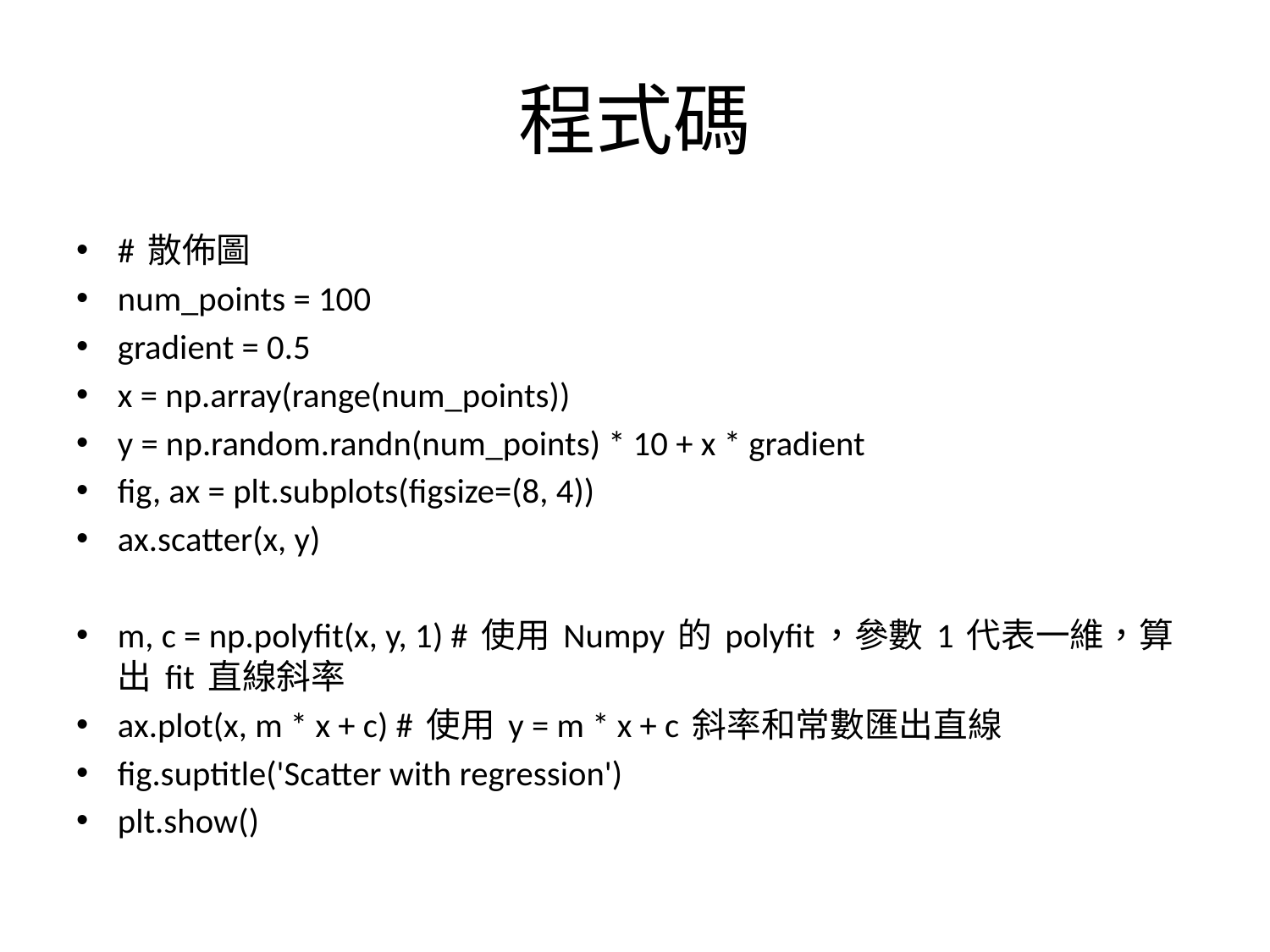

# 程式碼
# 散佈圖
num_points = 100
gradient = 0.5
x = np.array(range(num_points))
y = np.random.randn(num_points) * 10 + x * gradient
fig, ax = plt.subplots(figsize=(8, 4))
ax.scatter(x, y)

m, c = np.polyfit(x, y, 1) # 使用 Numpy 的 polyfit，參數 1 代表一維，算出 fit 直線斜率
ax.plot(x, m * x + c) # 使用 y = m * x + c 斜率和常數匯出直線
fig.suptitle('Scatter with regression')
plt.show()